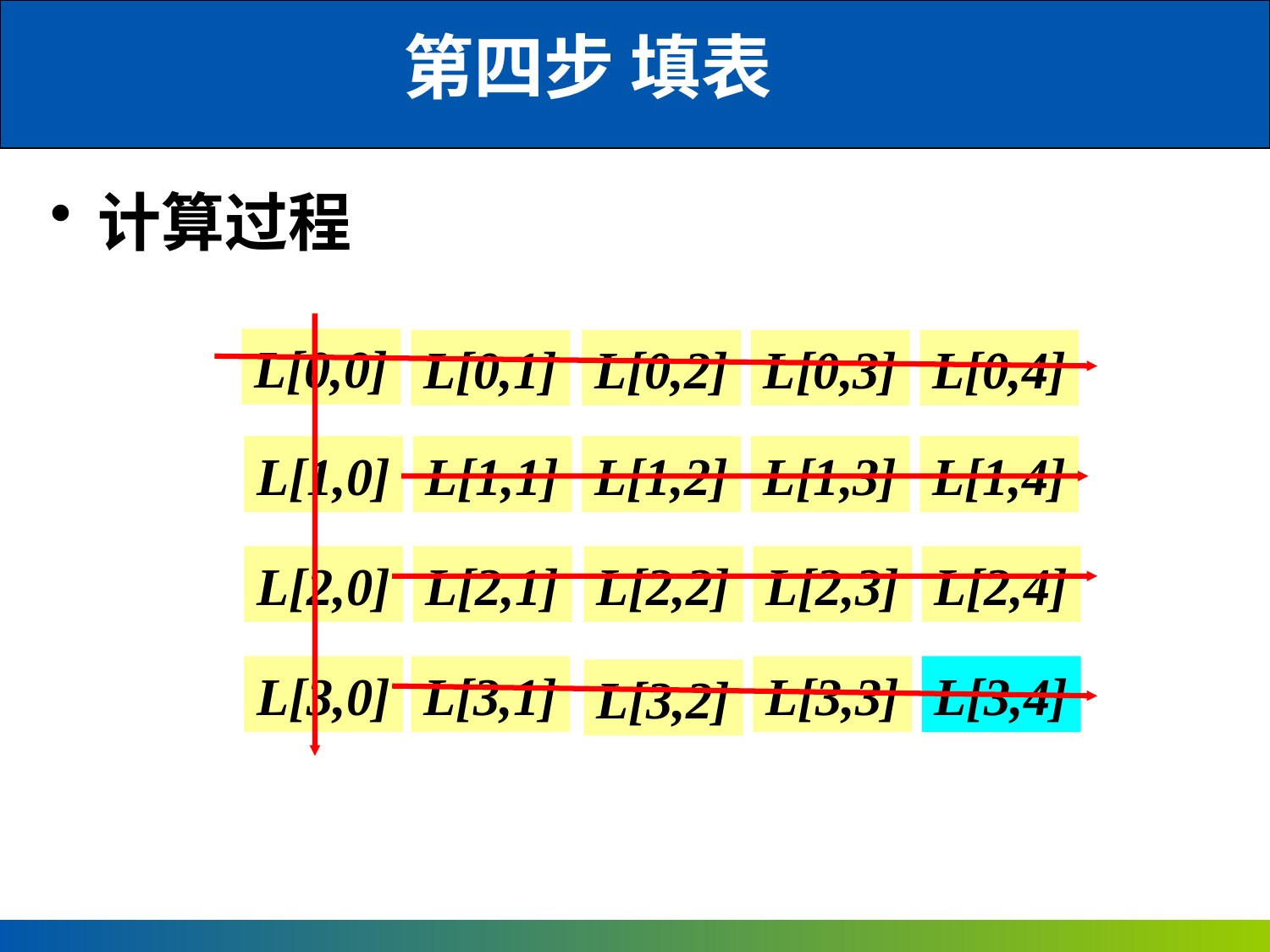

第四步 填表
计算过程

L[0,0]
L[0,1]
L[0,2]
L[0,3]
L[0,4]

L[1,0]
L[1,1]
L[1,2]
L[1,3]
L[1,4]

L[2,0]
L[2,1]
L[2,2]
L[2,3]
L[2,4]

L[3,0]
L[3,1]
L[3,3]
L[3,4]
L[3,2]